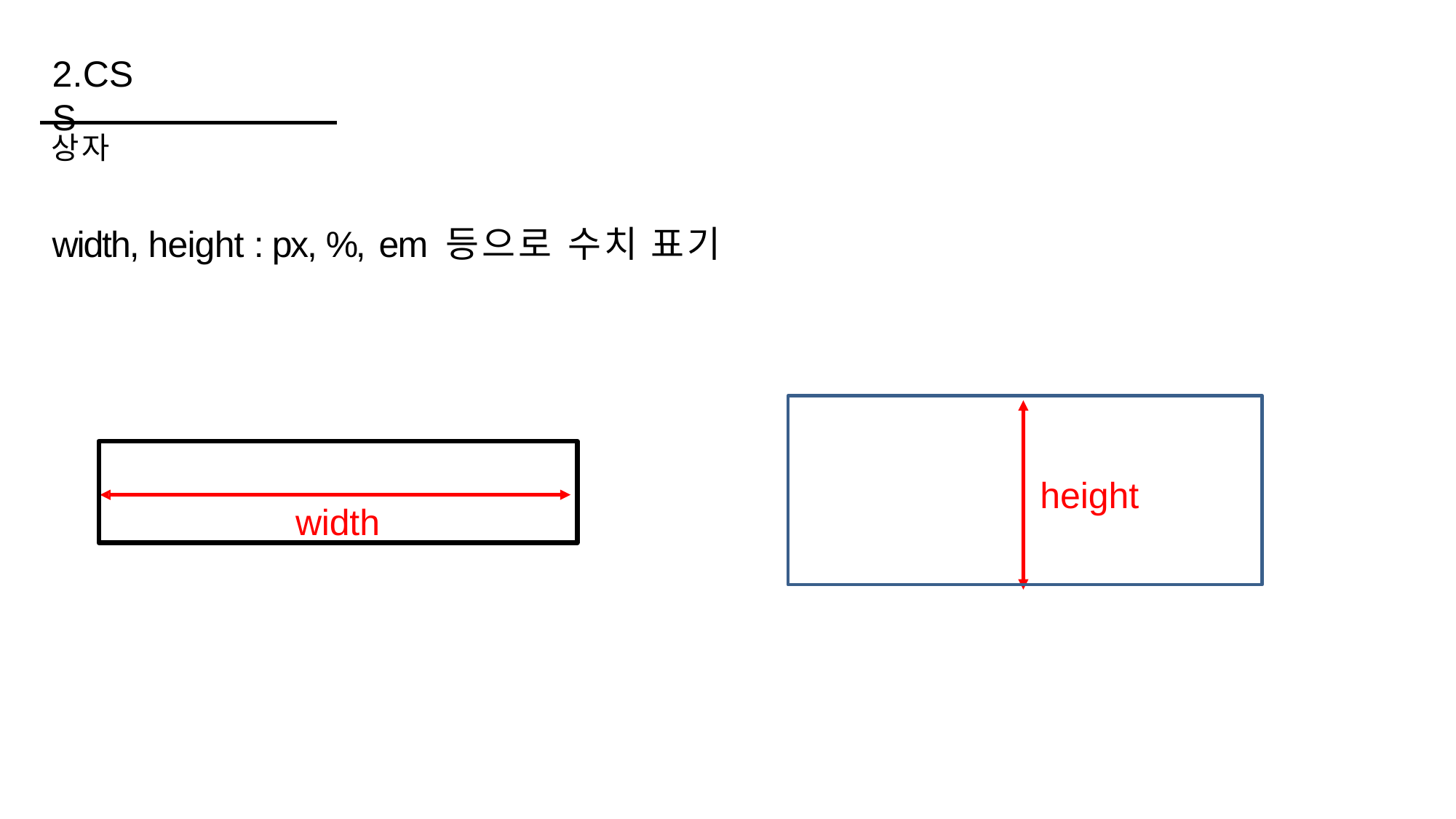

# 2.CSS

상자

width, height : px, %, em 등으로 수치 표기

width
height